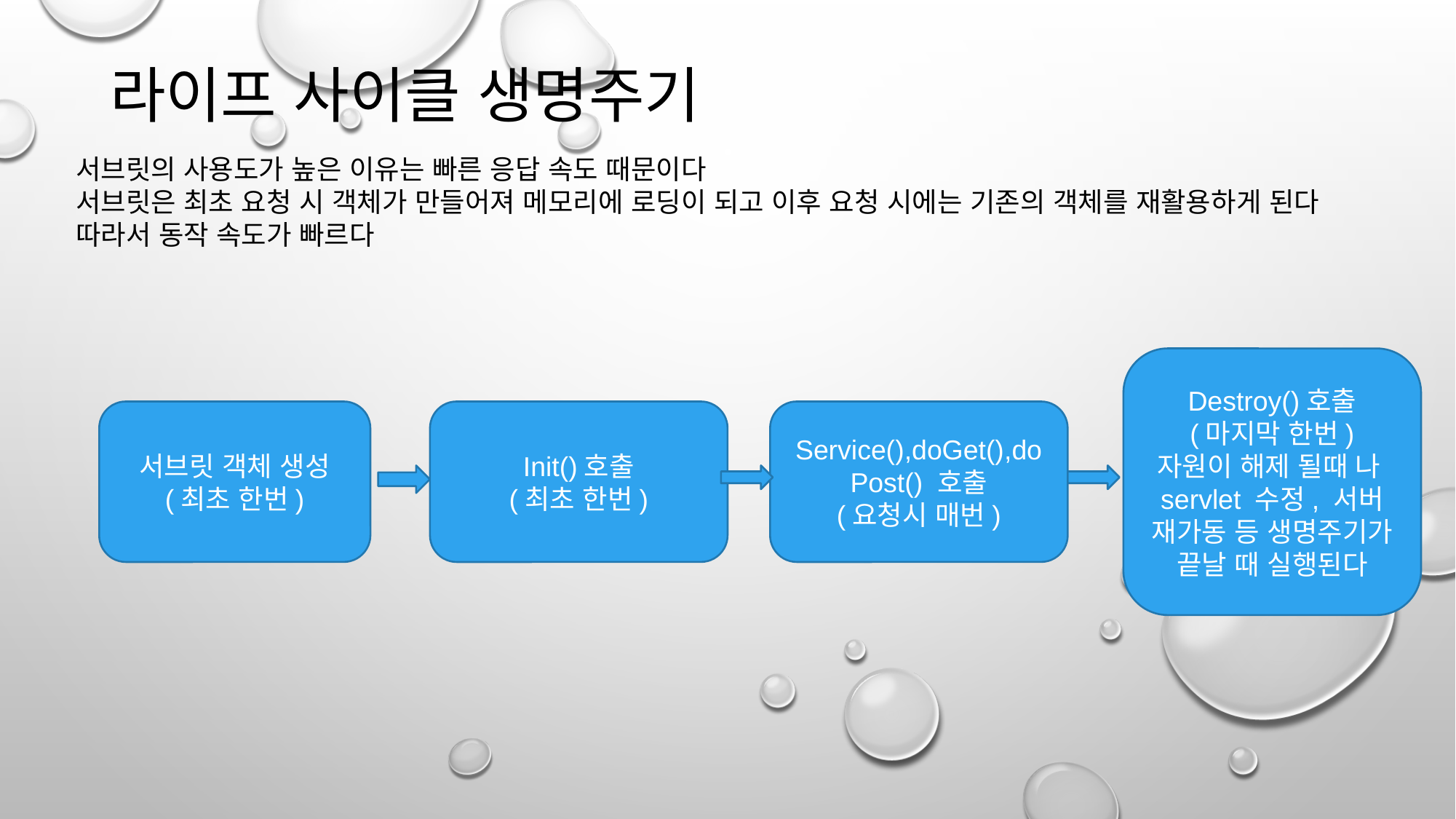

라이프 사이클 생명주기
서브릿의 사용도가 높은 이유는 빠른 응답 속도 때문이다
서브릿은 최초 요청 시 객체가 만들어져 메모리에 로딩이 되고 이후 요청 시에는 기존의 객체를 재활용하게 된다 따라서 동작 속도가 빠르다
Destroy()호출
(마지막 한번)
자원이 해제 될때 나servlet 수정, 서버 재가동 등 생명주기가 끝날 때 실행된다
Service(),doGet(),doPost() 호출
(요청시 매번)
Init()호출
(최초 한번)
서브릿 객체 생성
(최초 한번)